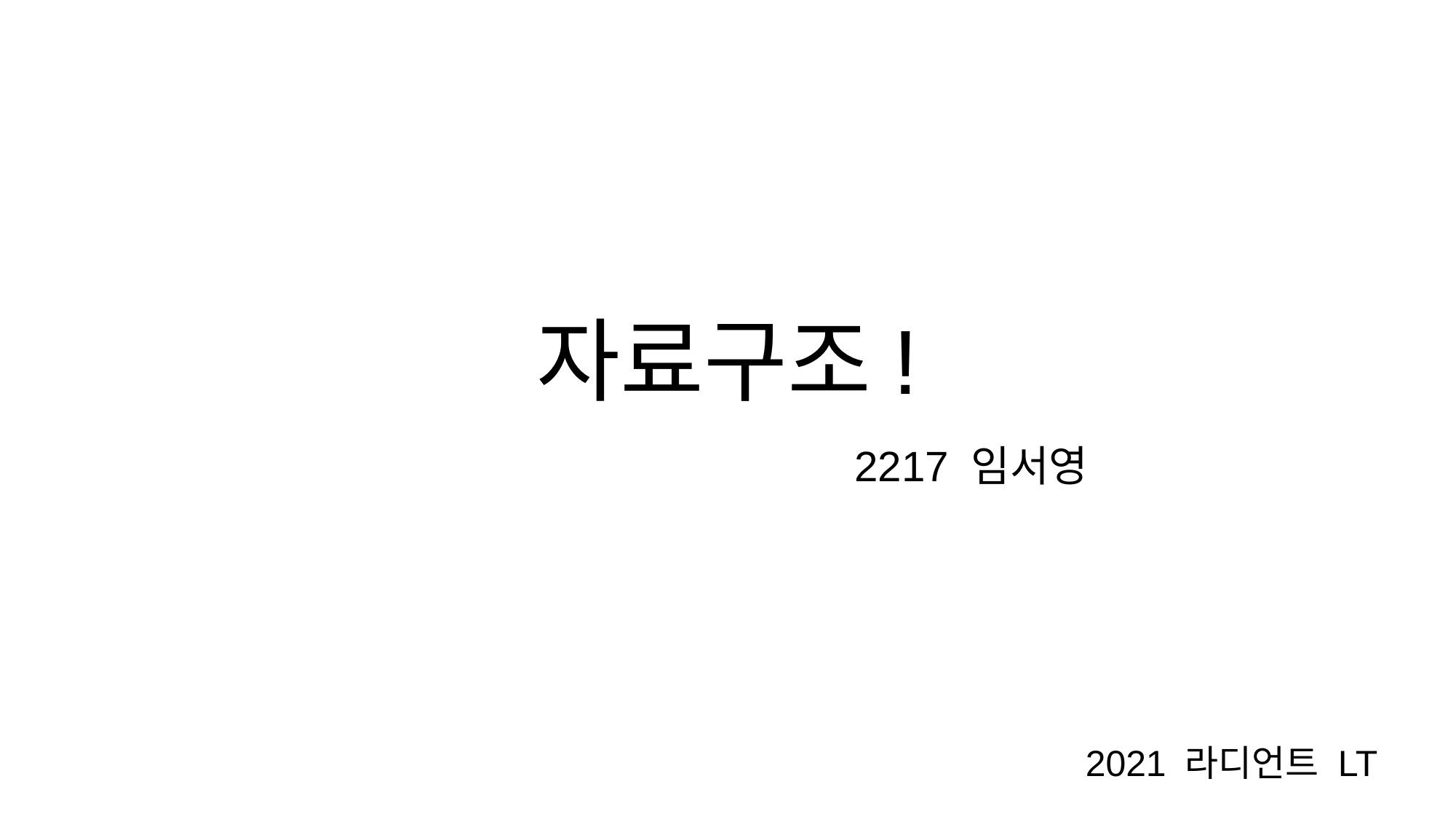

# 자료구조!
2217 임서영
2021 라디언트 LT